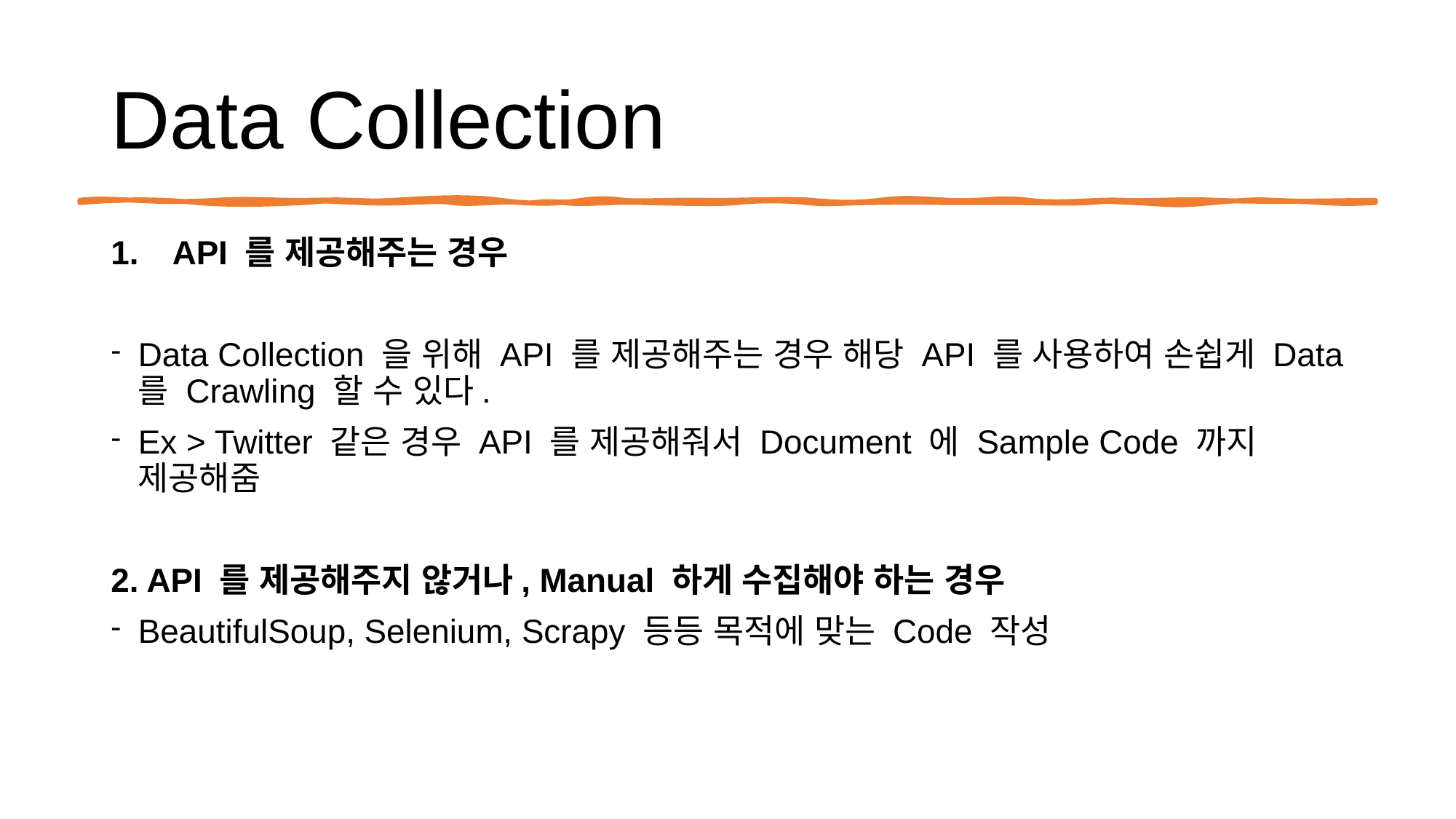

# Data Collection

API 를 제공해주는 경우

Data Collection 을 위해 API 를 제공해주는 경우 해당 API 를 사용하여 손쉽게 Data 를 Crawling 할 수 있다.
Ex > Twitter 같은 경우 API 를 제공해줘서 Document 에 Sample Code 까지 제공해줌

2. API 를 제공해주지 않거나, Manual 하게 수집해야 하는 경우
BeautifulSoup, Selenium, Scrapy 등등 목적에 맞는 Code 작성